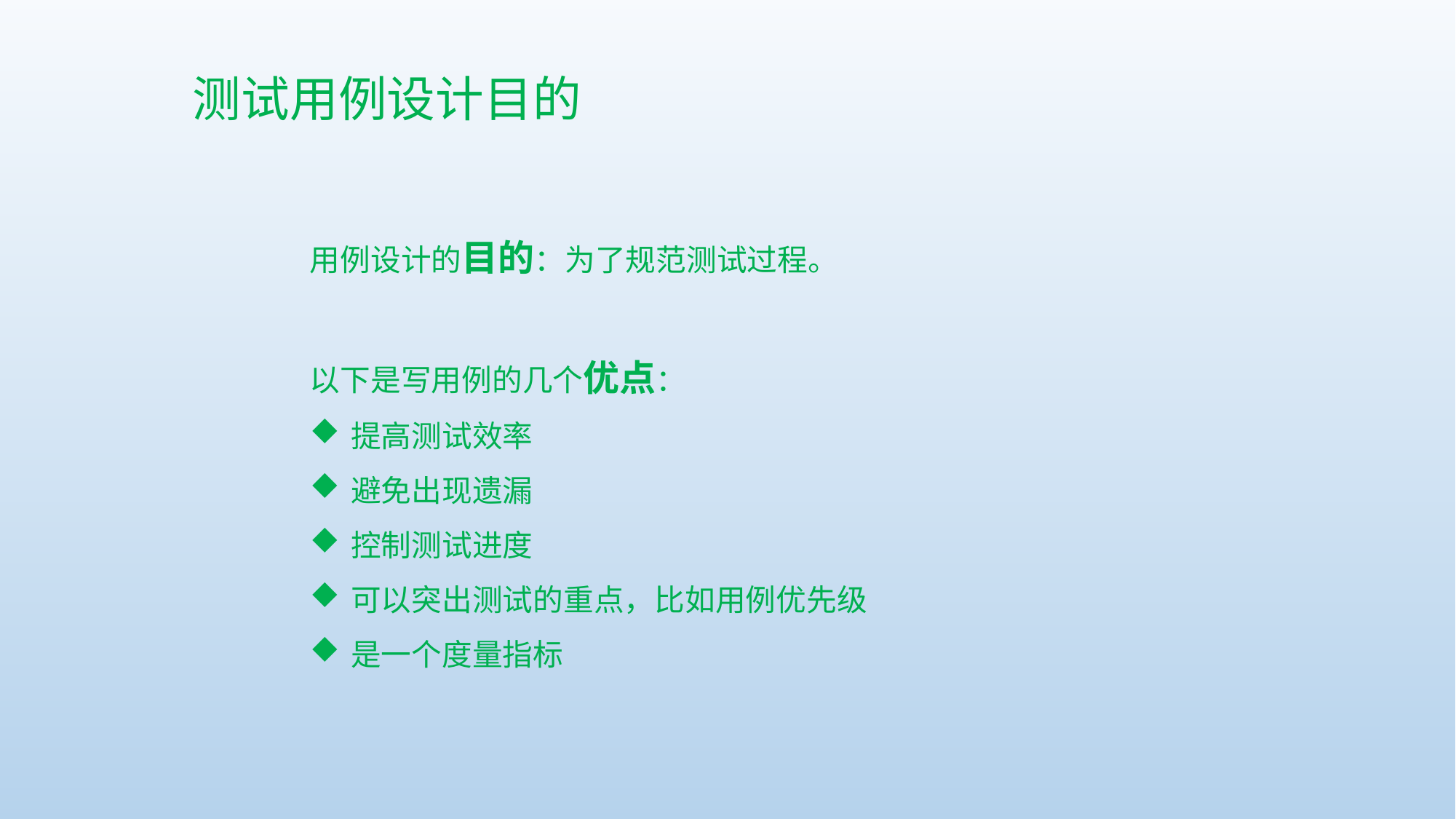

测试用例设计目的
用例设计的目的：为了规范测试过程。

以下是写用例的几个优点：
提高测试效率
避免出现遗漏
控制测试进度
可以突出测试的重点，比如用例优先级
是一个度量指标